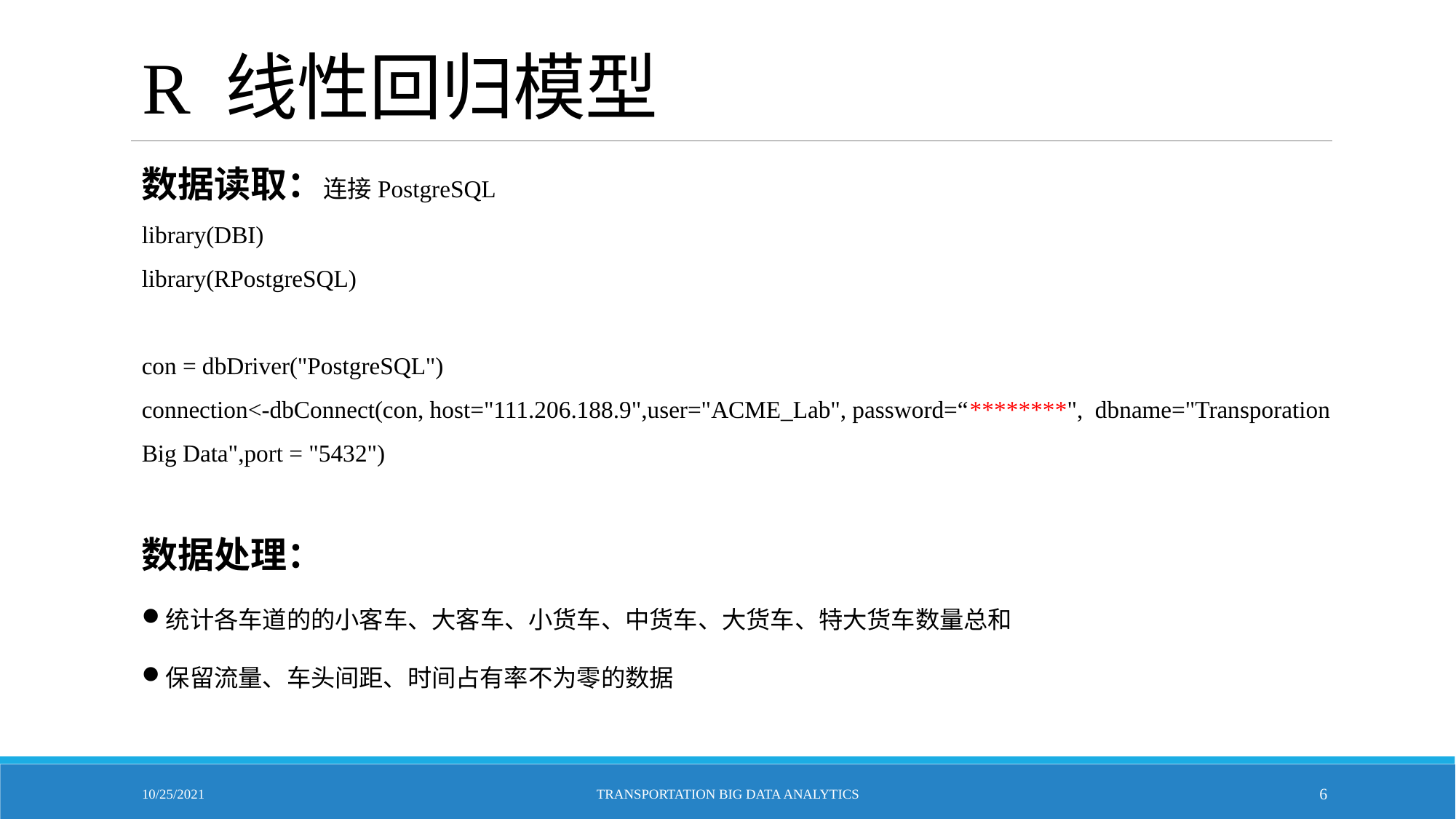

# R 线性回归模型
数据读取：连接PostgreSQL
library(DBI)
library(RPostgreSQL)

con = dbDriver("PostgreSQL")
connection<-dbConnect(con, host="111.206.188.9",user="ACME_Lab", password=“********",  dbname="Transporation Big Data",port = "5432")

数据处理：
统计各车道的的小客车、大客车、小货车、中货车、大货车、特大货车数量总和
保留流量、车头间距、时间占有率不为零的数据
10/25/2021
Transportation Big Data Analytics
6